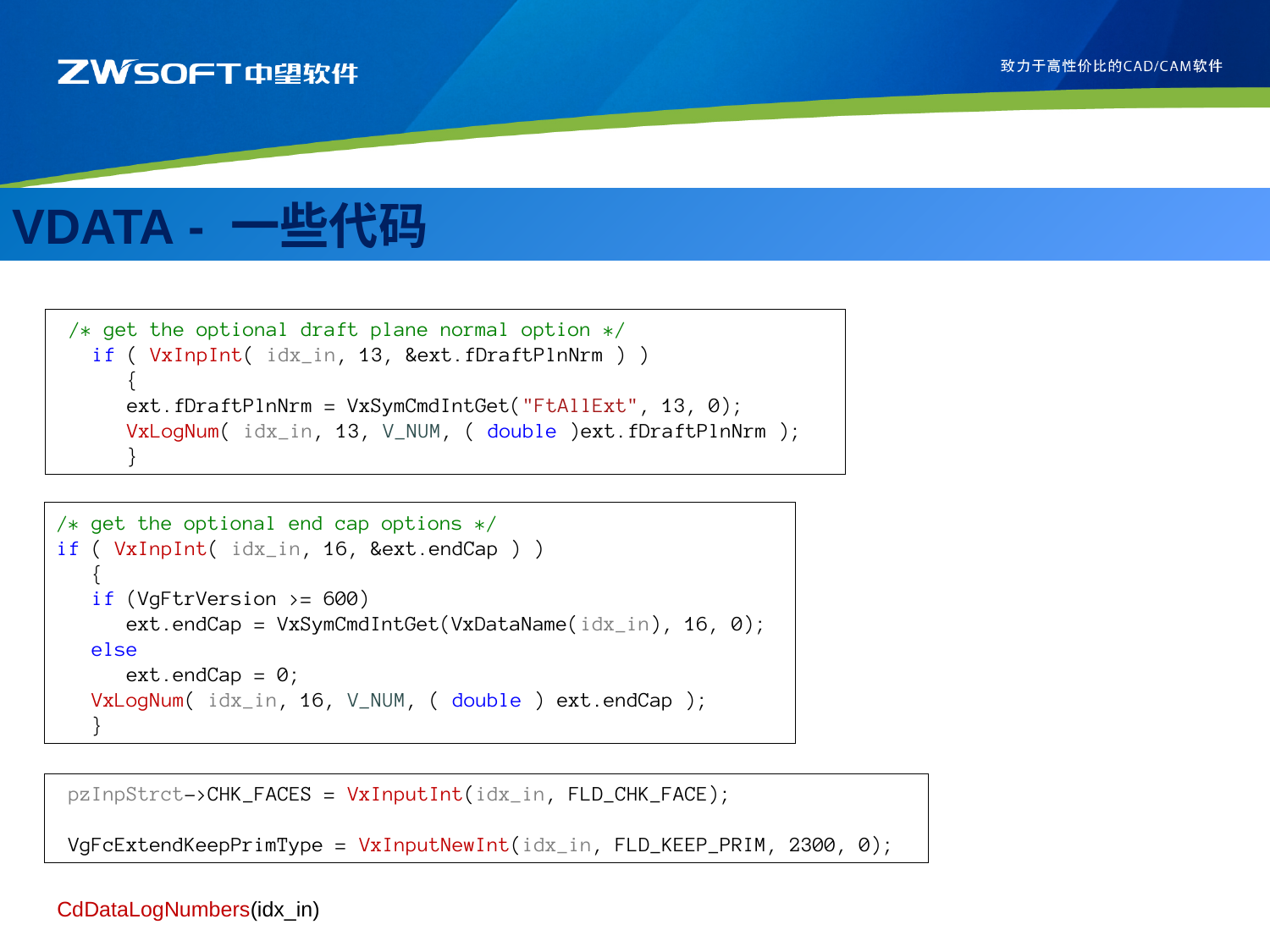

VDATA - 一些代码
 /* get the optional draft plane normal option */
   if ( VxInpInt( idx_in, 13, &ext.fDraftPlnNrm ) )
      {
      ext.fDraftPlnNrm = VxSymCmdIntGet("FtAllExt", 13, 0);
      VxLogNum( idx_in, 13, V_NUM, ( double )ext.fDraftPlnNrm );
      }
/* get the optional end cap options */
if ( VxInpInt( idx_in, 16, &ext.endCap ) )
   {
   if (VgFtrVersion >= 600)
      ext.endCap = VxSymCmdIntGet(VxDataName(idx_in), 16, 0);
   else
      ext.endCap = 0;
   VxLogNum( idx_in, 16, V_NUM, ( double ) ext.endCap );
   }
 pzInpStrct->CHK_FACES = VxInputInt(idx_in, FLD_CHK_FACE);

 VgFcExtendKeepPrimType = VxInputNewInt(idx_in, FLD_KEEP_PRIM, 2300, 0);
CdDataLogNumbers(idx_in)